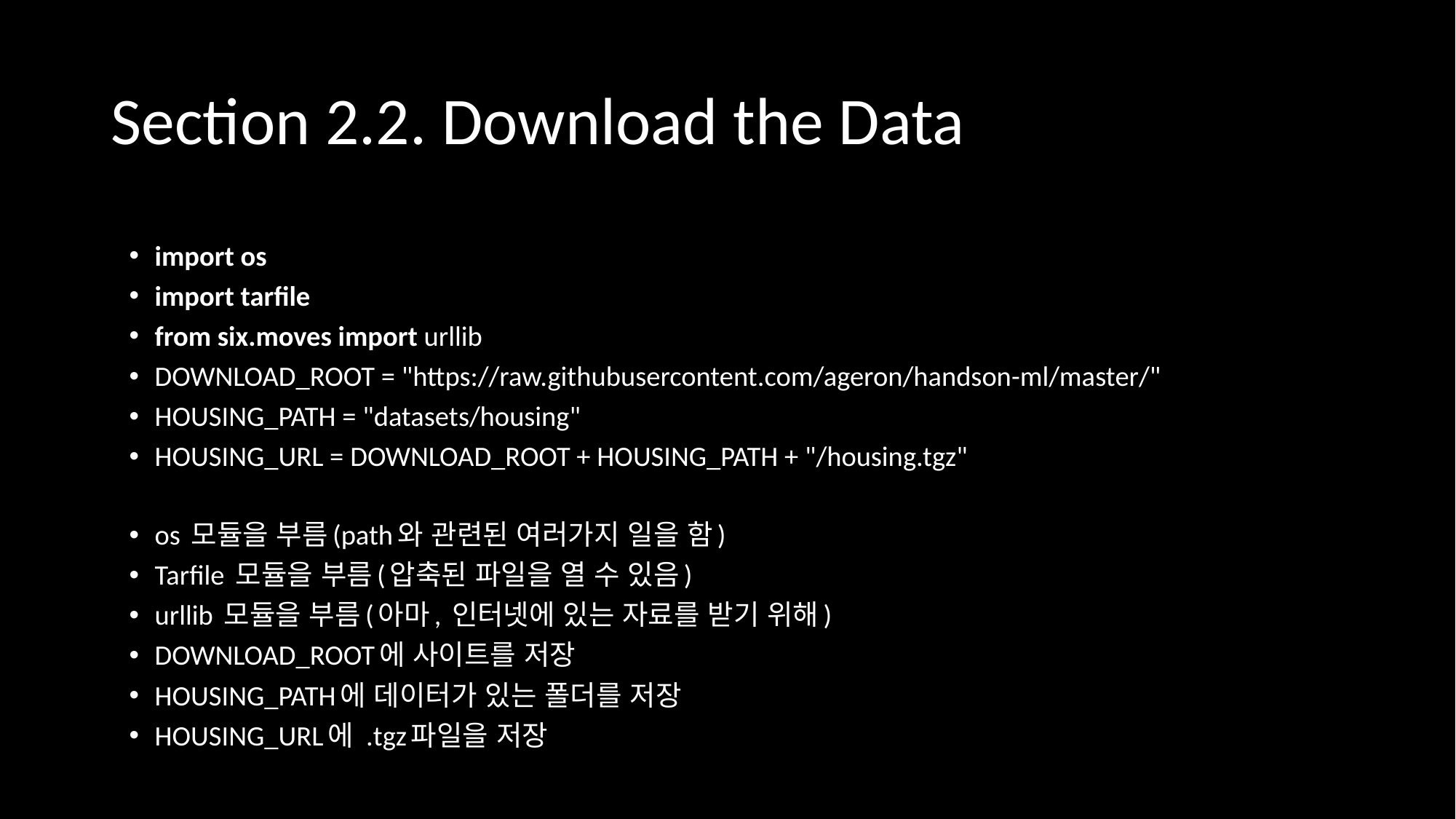

# Section 2.2. Download the Data
import os
import tarfile
from six.moves import urllib
DOWNLOAD_ROOT = "https://raw.githubusercontent.com/ageron/handson-ml/master/"
HOUSING_PATH = "datasets/housing"
HOUSING_URL = DOWNLOAD_ROOT + HOUSING_PATH + "/housing.tgz"
os 모듈을 부름(path와 관련된 여러가지 일을 함)
Tarfile 모듈을 부름(압축된 파일을 열 수 있음)
urllib 모듈을 부름(아마, 인터넷에 있는 자료를 받기 위해)
DOWNLOAD_ROOT에 사이트를 저장
HOUSING_PATH에 데이터가 있는 폴더를 저장
HOUSING_URL에 .tgz파일을 저장